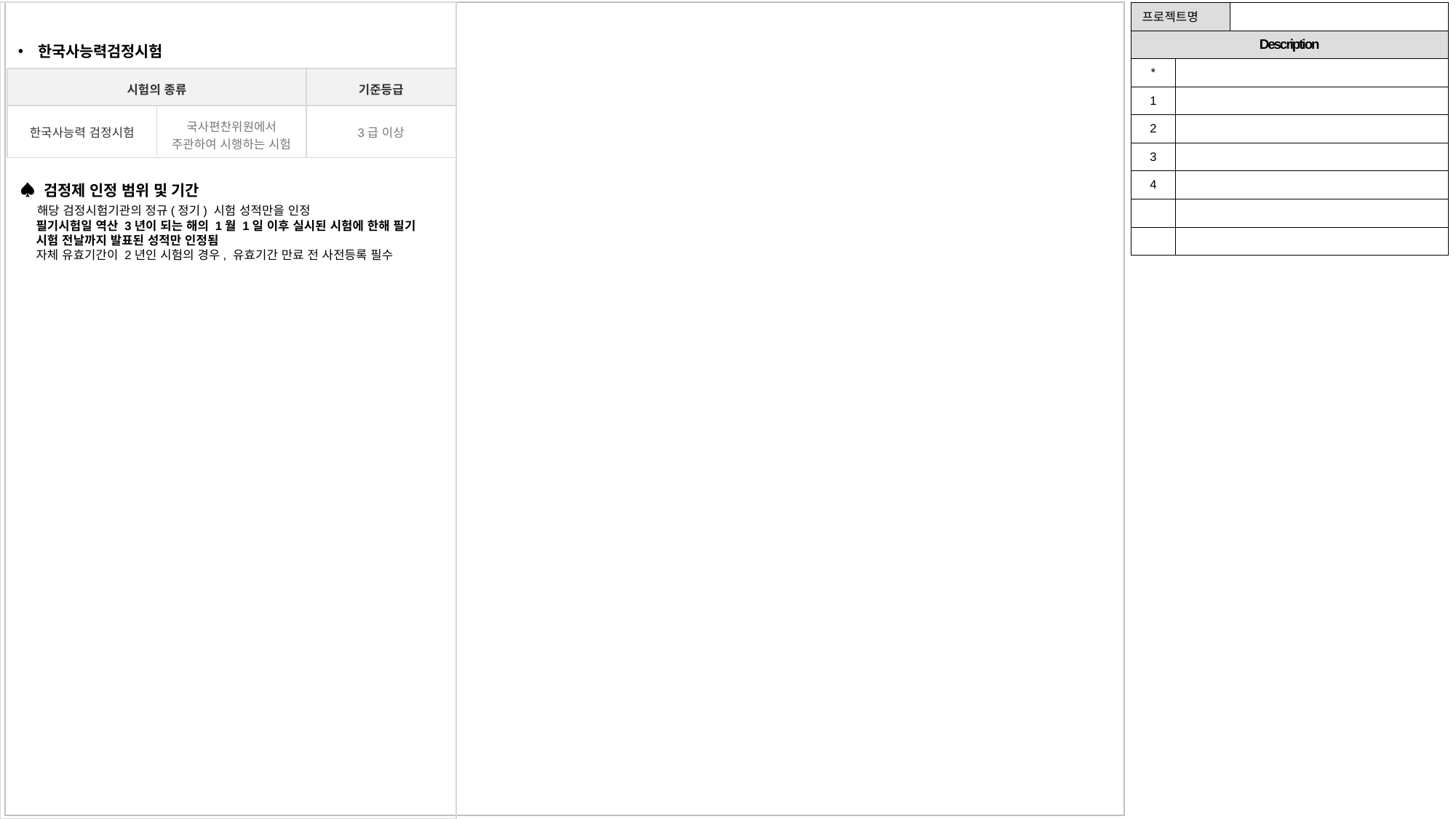

| 프로젝트명 |  |  |
| --- | --- | --- |
| Description |  |  |
| \* |  |  |
| 1 |  |  |
| 2 |  |  |
| 3 |  |  |
| 4 |  |  |
|  |  |  |
|  |  |  |
한국사능력검정시험
| 시험의 종류 |  | 기준등급 |
| --- | --- | --- |
| 한국사능력 검정시험 | 국사편찬위원에서 주관하여 시행하는 시험 | 3급 이상 |
 ♠ 검정제 인정 범위 및 기간
    해당 검정시험기관의 정규(정기) 시험 성적만을 인정
     필기시험일 역산 3년이 되는 해의 1월 1일 이후 실시된 시험에 한해 필기
     시험 전날까지 발표된 성적만 인정됨
     자체 유효기간이 2년인 시험의 경우, 유효기간 만료 전 사전등록 필수